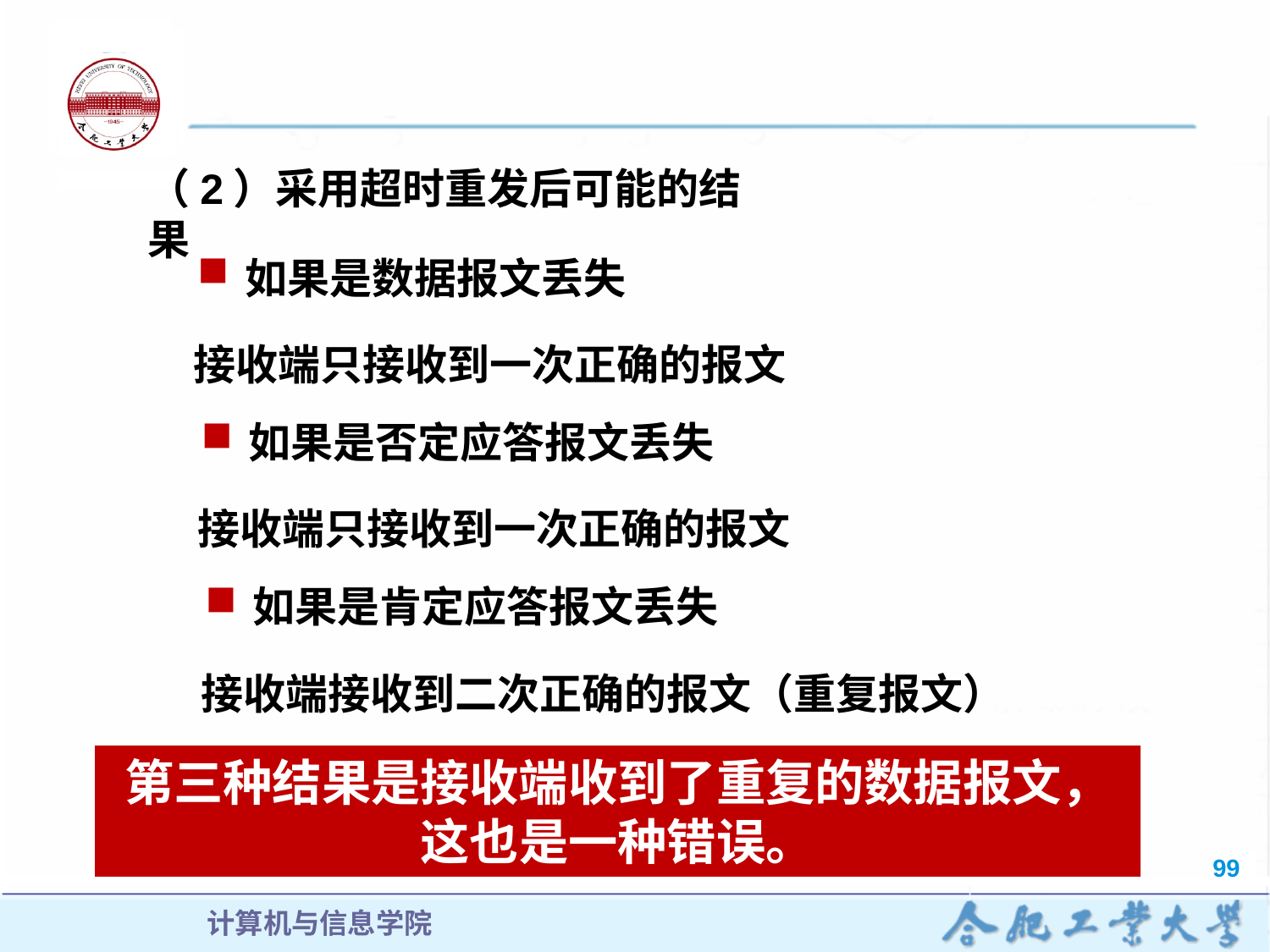

（2）采用超时重发后可能的结果
如果是数据报文丢失
接收端只接收到一次正确的报文
如果是否定应答报文丢失
接收端只接收到一次正确的报文
如果是肯定应答报文丢失
接收端接收到二次正确的报文（重复报文）
第三种结果是接收端收到了重复的数据报文，这也是一种错误。